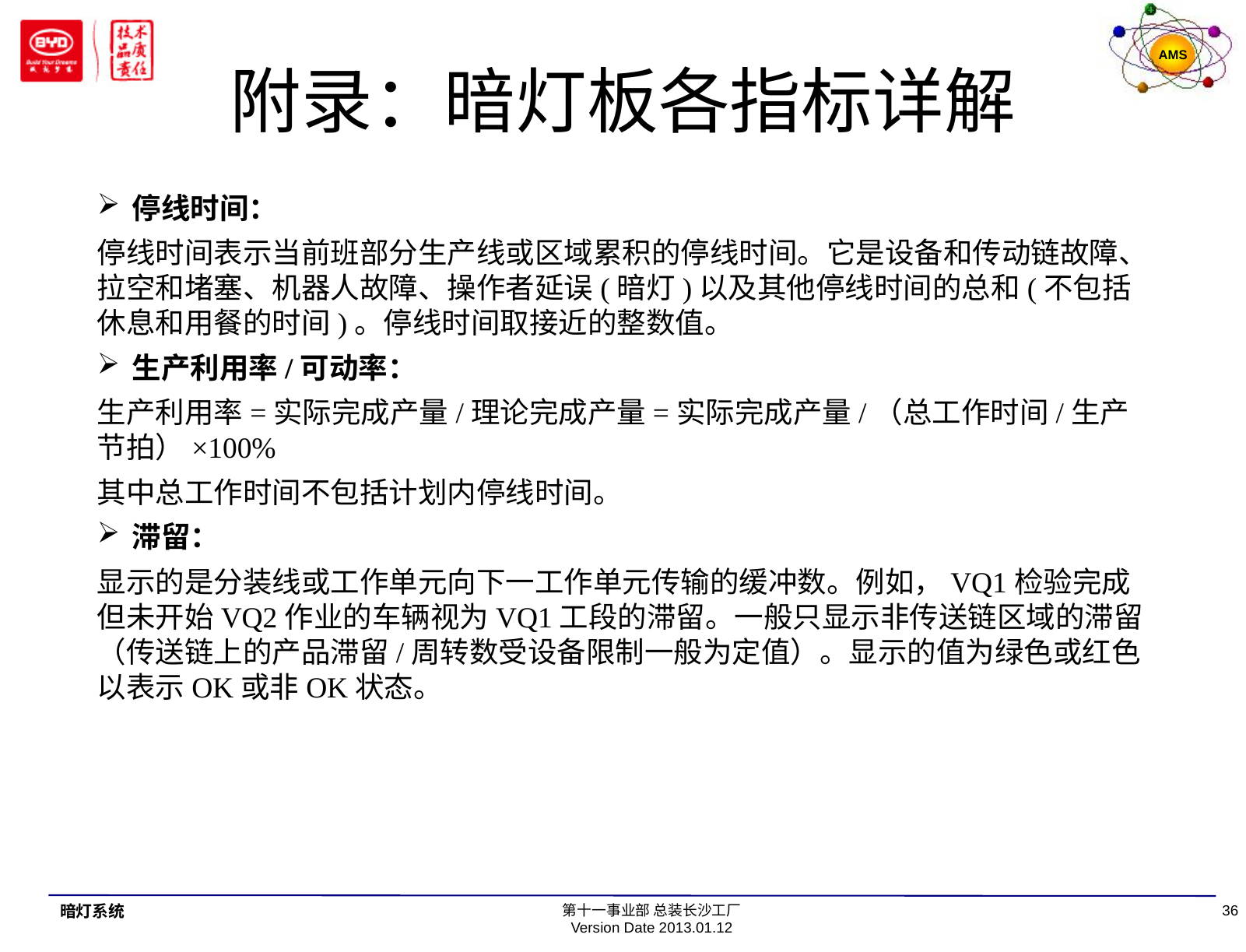

附录：暗灯板各指标详解
停线时间：
停线时间表示当前班部分生产线或区域累积的停线时间。它是设备和传动链故障、拉空和堵塞、机器人故障、操作者延误(暗灯)以及其他停线时间的总和(不包括休息和用餐的时间)。停线时间取接近的整数值。
生产利用率/可动率：
生产利用率=实际完成产量/理论完成产量=实际完成产量/（总工作时间/生产节拍）×100%
其中总工作时间不包括计划内停线时间。
滞留：
显示的是分装线或工作单元向下一工作单元传输的缓冲数。例如，VQ1检验完成但未开始VQ2作业的车辆视为VQ1工段的滞留。一般只显示非传送链区域的滞留（传送链上的产品滞留/周转数受设备限制一般为定值）。显示的值为绿色或红色以表示OK或非OK状态。